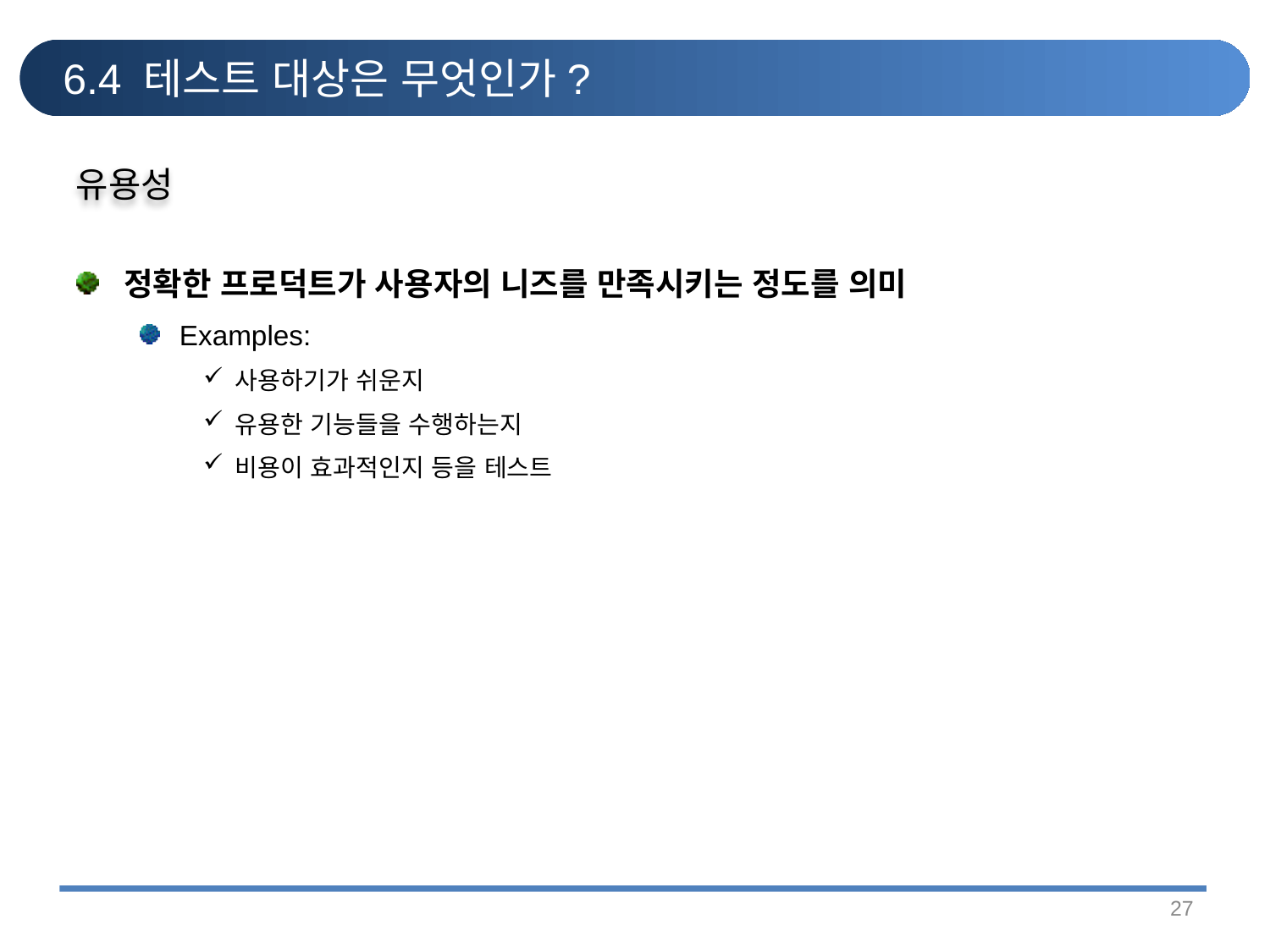

# 6.4 테스트 대상은 무엇인가?
유용성
정확한 프로덕트가 사용자의 니즈를 만족시키는 정도를 의미
Examples:
사용하기가 쉬운지
유용한 기능들을 수행하는지
비용이 효과적인지 등을 테스트
27